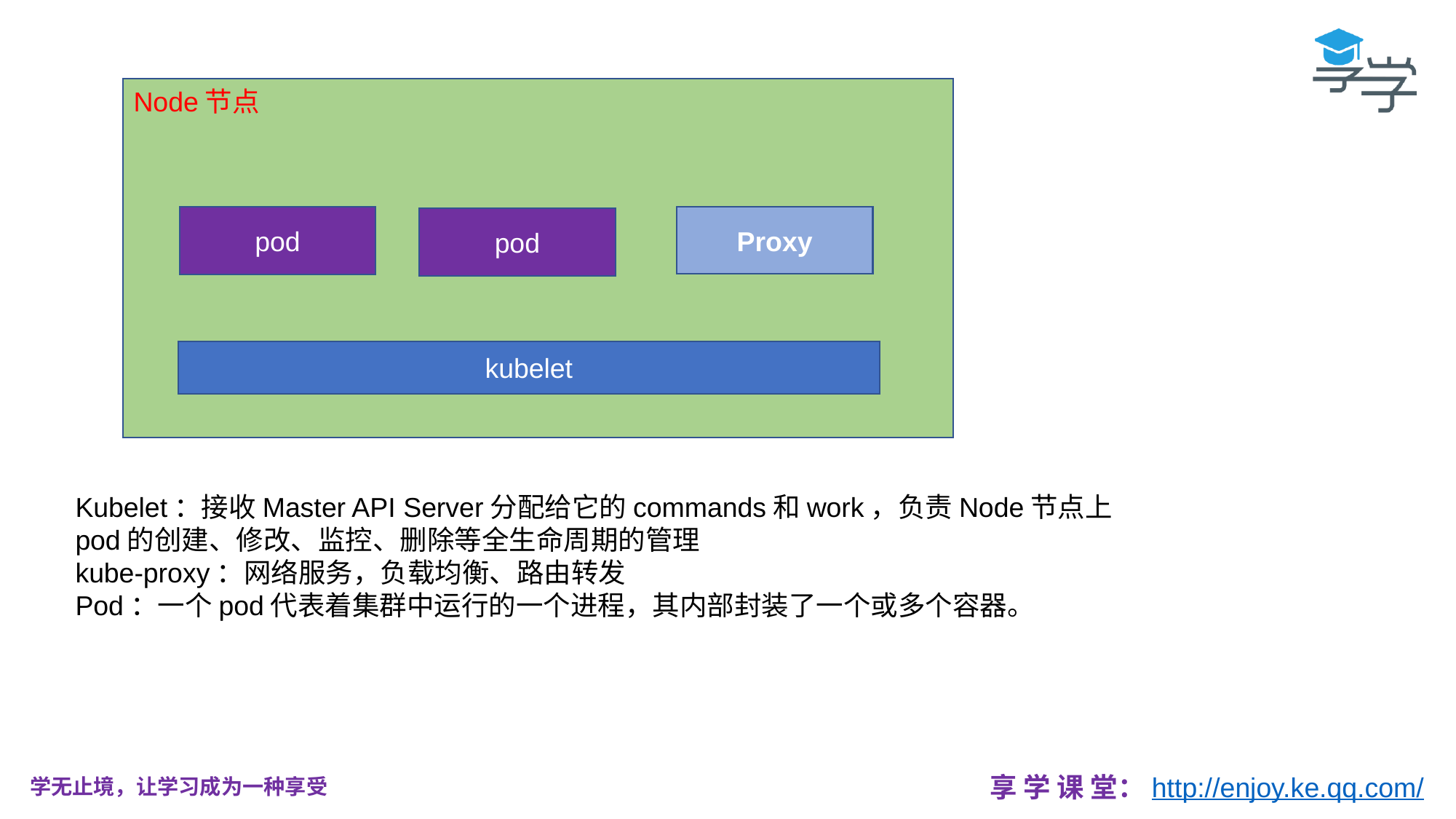

Node节点
Proxy
pod
pod
kubelet
Kubelet：接收Master API Server分配给它的commands和work，负责Node节点上pod的创建、修改、监控、删除等全生命周期的管理
kube-proxy：网络服务，负载均衡、路由转发
Pod：一个pod代表着集群中运行的一个进程，其内部封装了一个或多个容器。